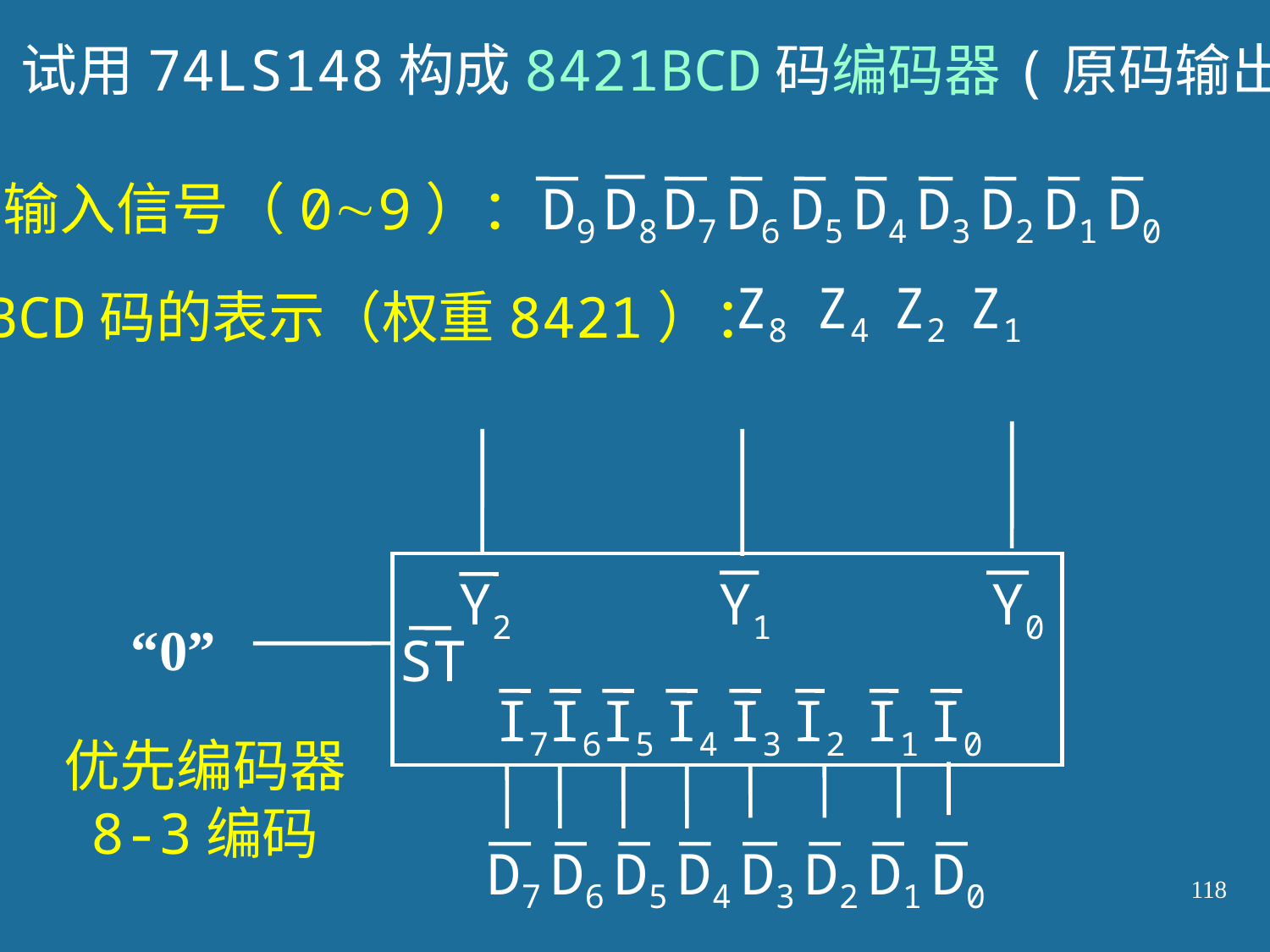

例:试用74LS148构成8421BCD码编码器(原码输出)
输入信号（0∼9）：
D9
D8
D7
D6
D5
D4
D3
D2
D1
D0

Z2
Z8
Z4
Z1
BCD码的表示（权重8421）：

Y2
Y1
Y0

“0”
ST

I7
I6
I5
I4
I3
I2
I1
I0

D7
D6
D5
D4
D3
D2
D1
D0

优先编码器
8-3编码
118